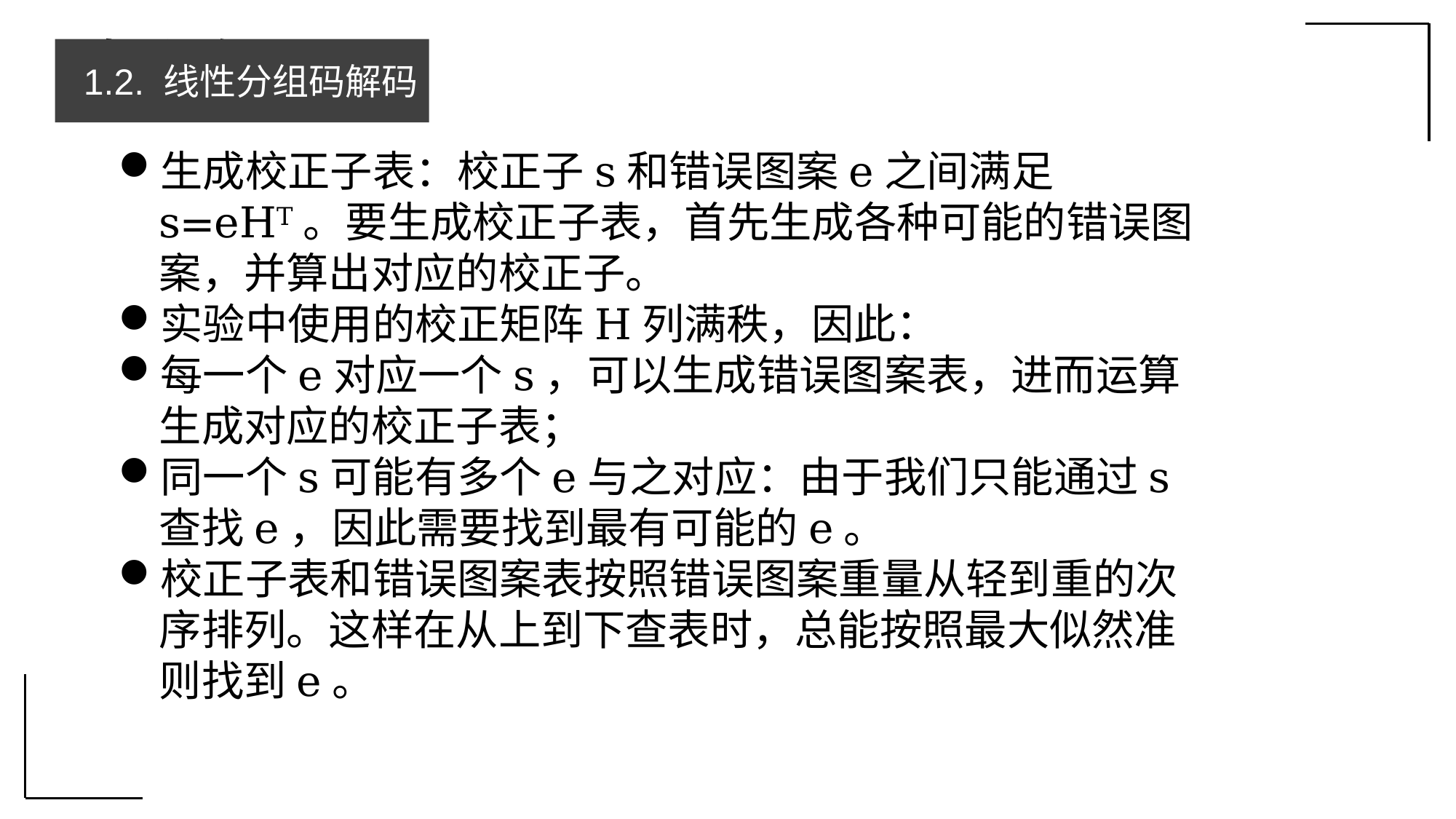

卷积解码：

1.2. 线性分组码解码
生成校正子表：校正子s和错误图案e之间满足s=eHT。要生成校正子表，首先生成各种可能的错误图案，并算出对应的校正子。
实验中使用的校正矩阵H列满秩，因此：
每一个e对应一个s，可以生成错误图案表，进而运算生成对应的校正子表；
同一个s可能有多个e与之对应：由于我们只能通过s查找e，因此需要找到最有可能的e。
校正子表和错误图案表按照错误图案重量从轻到重的次序排列。这样在从上到下查表时，总能按照最大似然准则找到e。